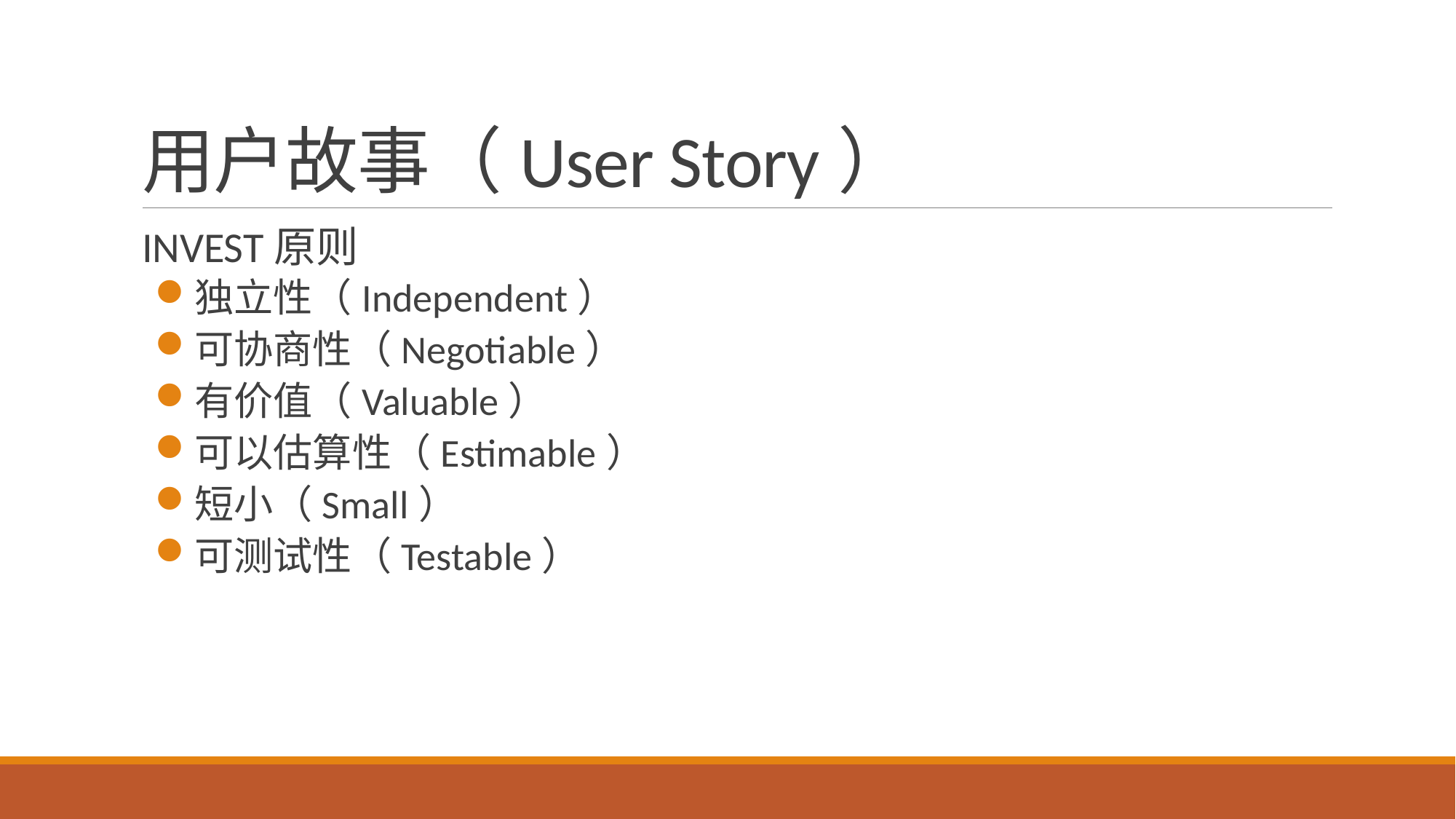

# 用户故事（User Story）
INVEST原则
独立性（Independent）
可协商性（Negotiable）
有价值（Valuable）
可以估算性（Estimable）
短小（Small）
可测试性（Testable）